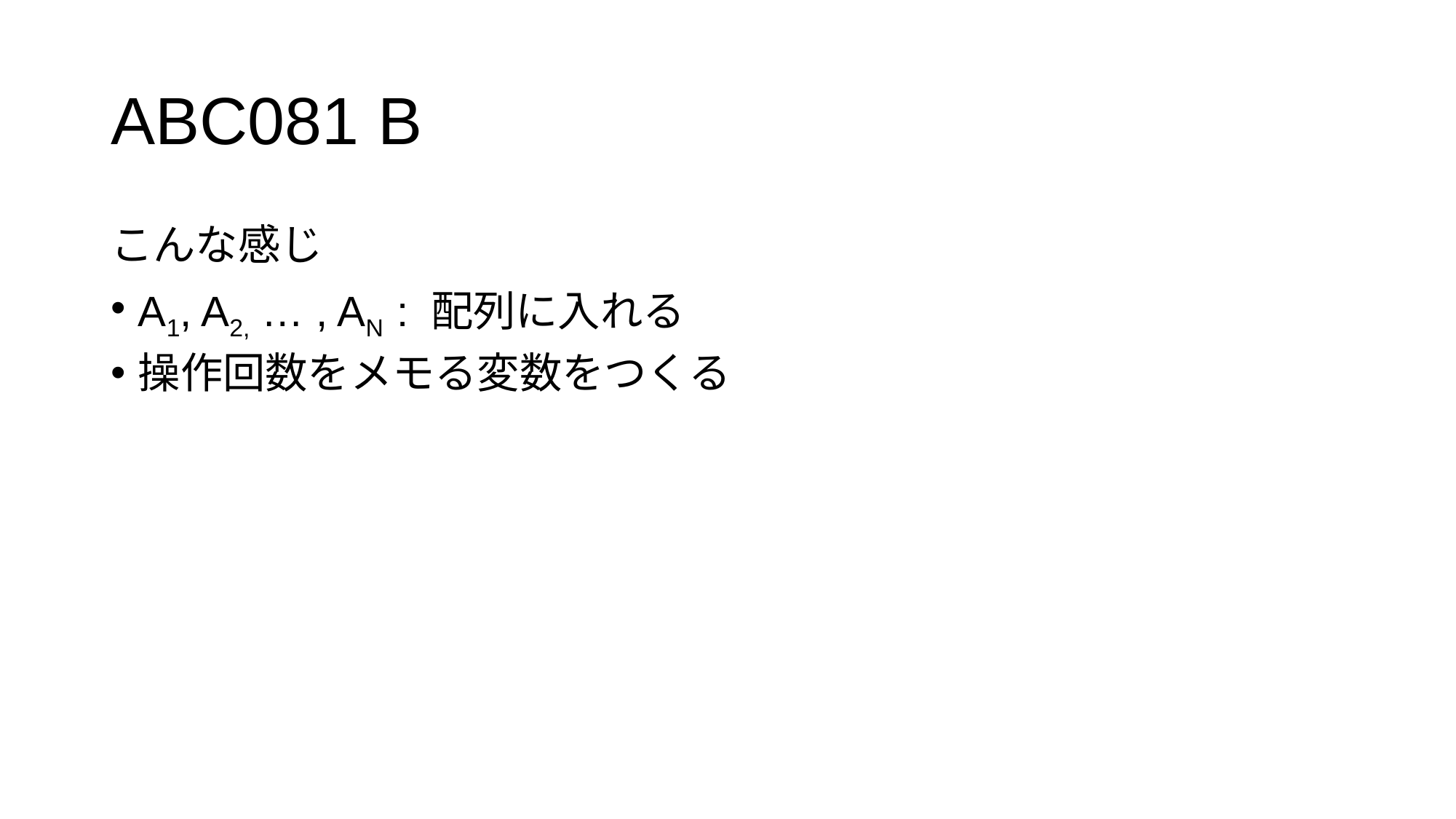

# ABC081 B
こんな感じ
A1, A2, … , AN  : 配列に入れる
操作回数をメモる変数をつくる